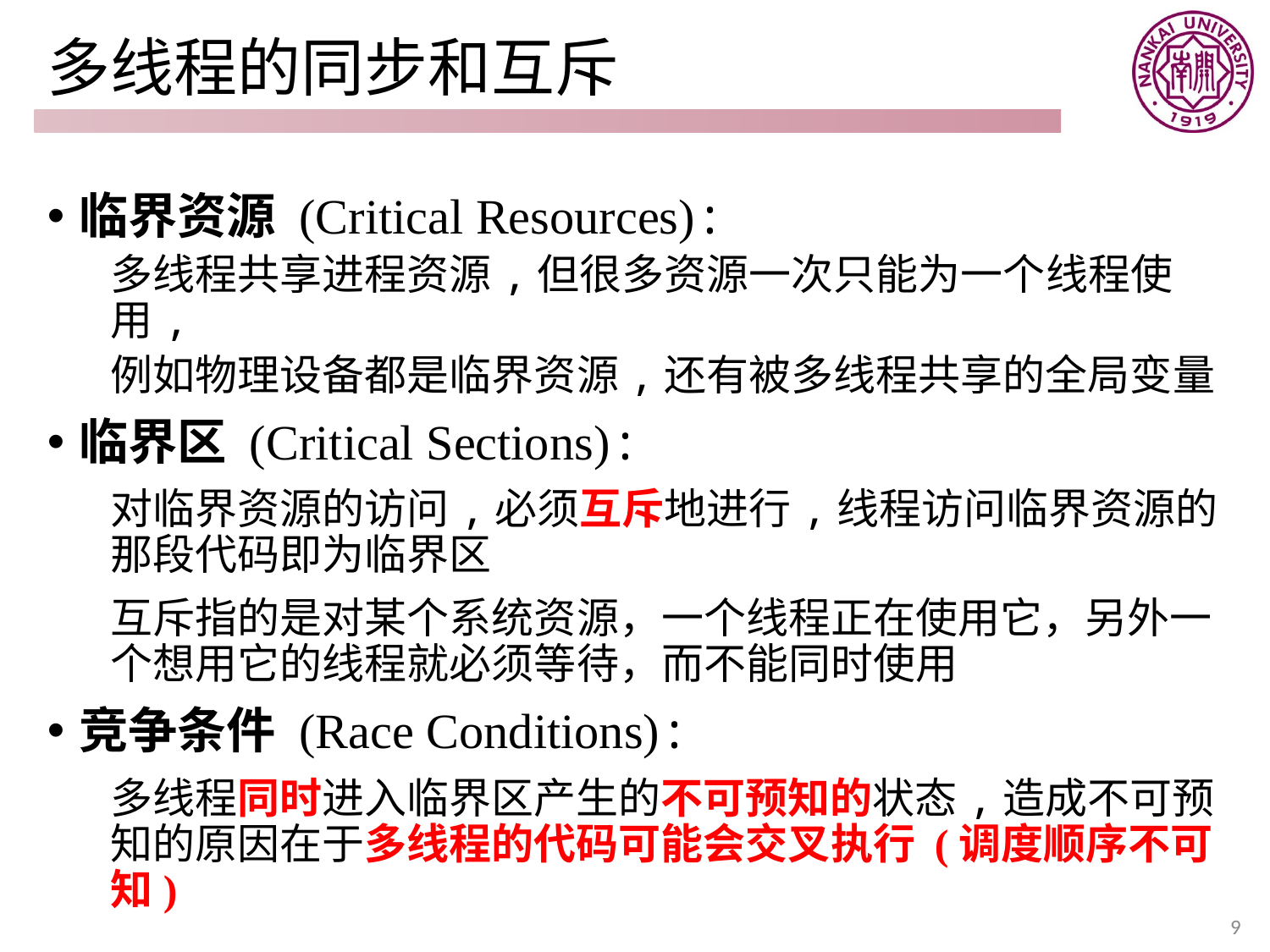

# 多线程的同步和互斥
临界资源 (Critical Resources):
多线程共享进程资源,但很多资源一次只能为一个线程使用,
例如物理设备都是临界资源,还有被多线程共享的全局变量
临界区 (Critical Sections):
对临界资源的访问,必须互斥地进行,线程访问临界资源的那段代码即为临界区
互斥指的是对某个系统资源，一个线程正在使用它，另外一个想用它的线程就必须等待，而不能同时使用
竞争条件 (Race Conditions):
多线程同时进入临界区产生的不可预知的状态,造成不可预知的原因在于多线程的代码可能会交叉执行 (调度顺序不可知)

9